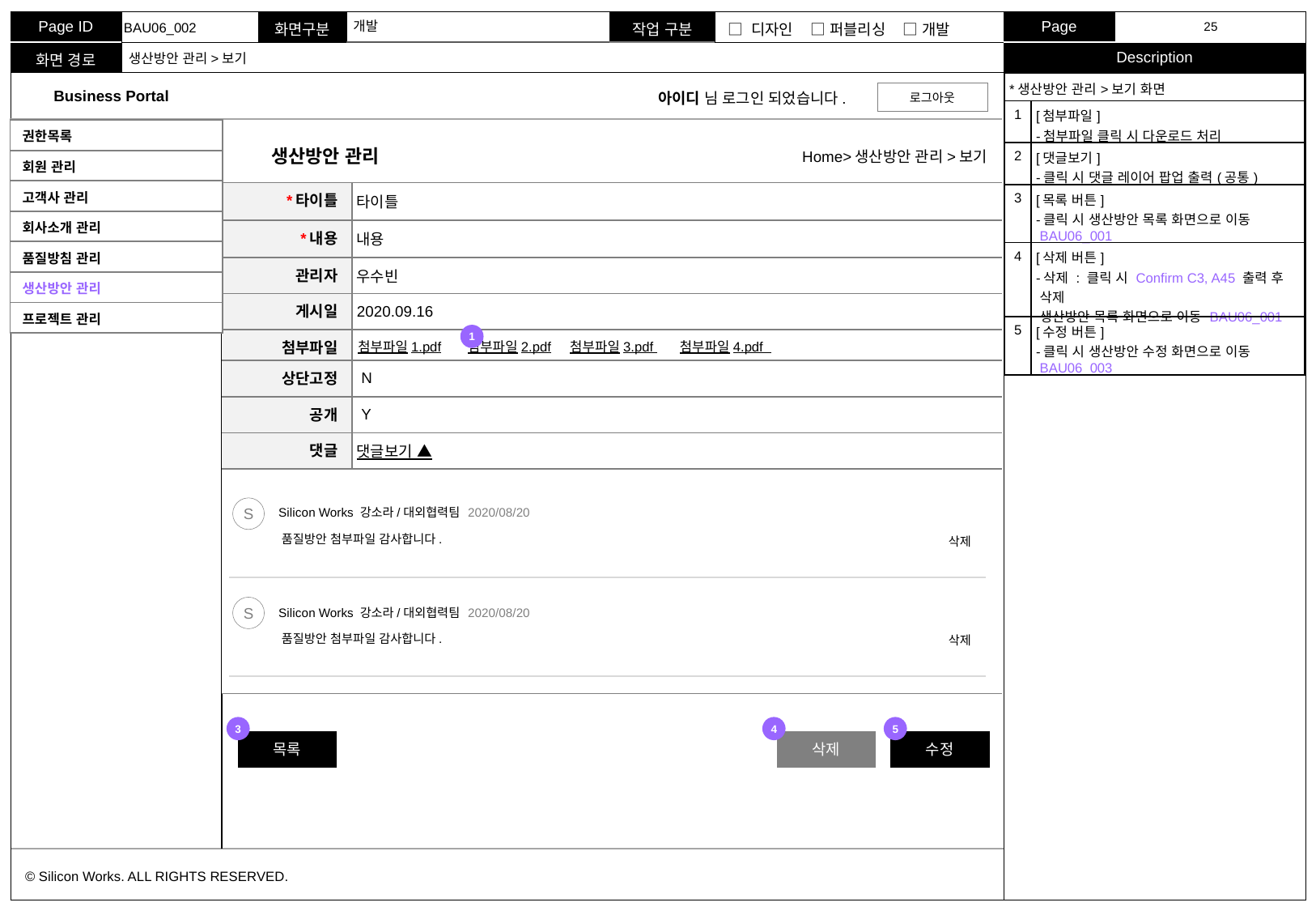

개발
BAU06_002
생산방안 관리>보기
| \*생산방안 관리>보기 화면 |  |
| --- | --- |
| 1 | [첨부파일] -첨부파일 클릭 시 다운로드 처리 |
| 2 | [댓글보기] -클릭 시 댓글 레이어 팝업 출력(공통) |
| 3 | [목록 버튼] -클릭 시 생산방안 목록 화면으로 이동 BAU06\_001 |
| 4 | [삭제 버튼] -삭제 : 클릭 시 Confirm C3, A45 출력 후 삭제 생산방안 목록 화면으로 이동 BAU06\_001 |
| 5 | [수정 버튼] -클릭 시 생산방안 수정 화면으로 이동 BAU06\_003 |
| 권한목록 |
| --- |
| 회원 관리 |
| 고객사 관리 |
| 회사소개 관리 |
| 품질방침 관리 |
| 생산방안 관리 |
| 프로젝트 관리 |
생산방안 관리
Home>생산방안 관리>보기
| \*타이틀 | 타이틀 |
| --- | --- |
| \*내용 | 내용 |
| 관리자 | 우수빈 |
| 게시일 | 2020.09.16 |
| 첨부파일 |  |
| 상단고정 | N |
| 공개 | Y |
| 댓글 | 댓글보기 ▲ |
|  |  |
1
첨부파일1.pdf      첨부파일2.pdf    첨부파일3.pdf      첨부파일4.pdf
S
Silicon Works 강소라/대외협력팀
2020/08/20
품질방안 첨부파일 감사합니다.
삭제
S
Silicon Works 강소라/대외협력팀
2020/08/20
품질방안 첨부파일 감사합니다.
삭제
3
4
5
목록
삭제
수정